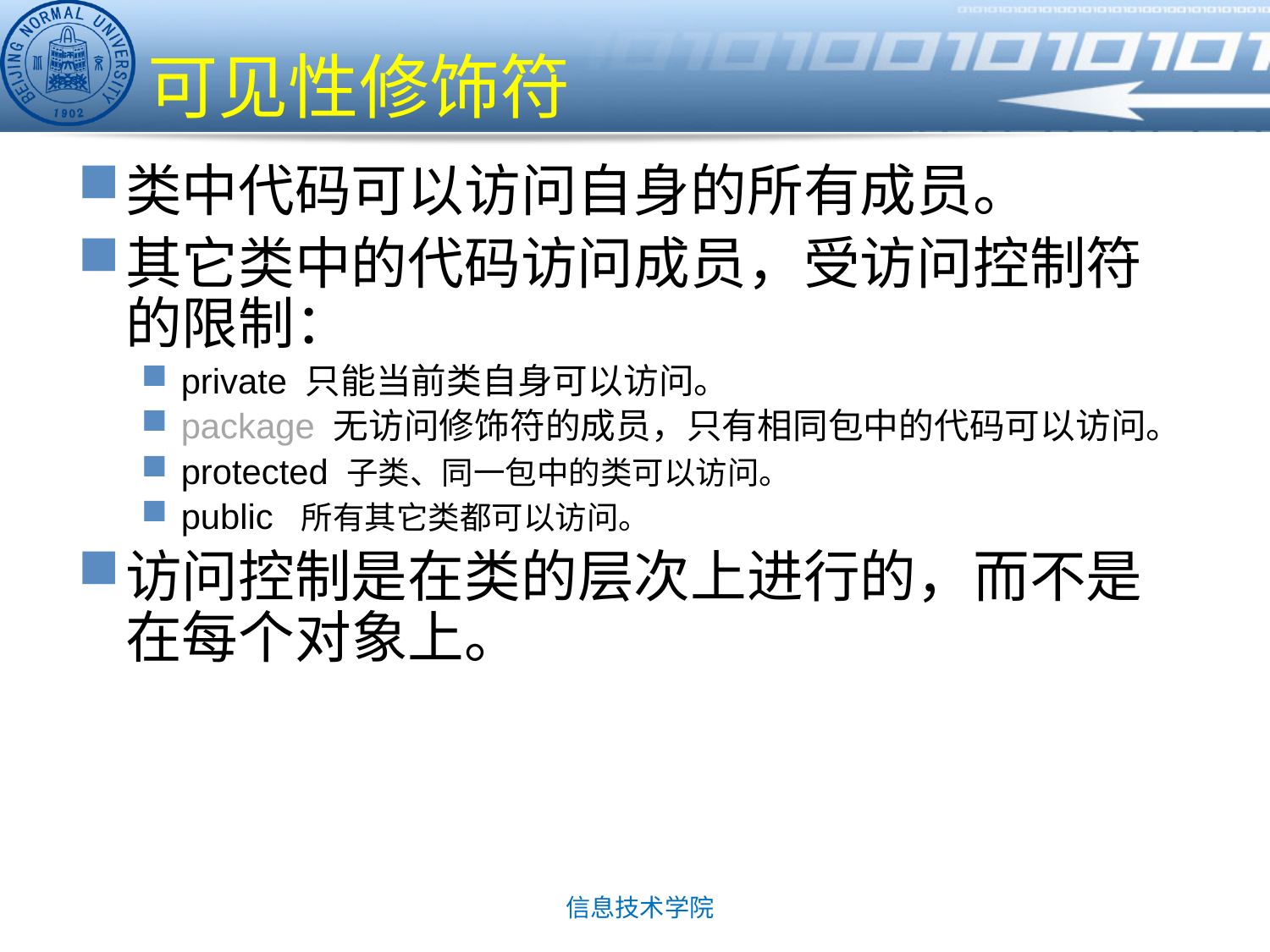

# 可见性修饰符
类中代码可以访问自身的所有成员。
其它类中的代码访问成员，受访问控制符的限制：
private 只能当前类自身可以访问。
package 无访问修饰符的成员，只有相同包中的代码可以访问。
protected 子类、同一包中的类可以访问。
public  所有其它类都可以访问。
访问控制是在类的层次上进行的，而不是在每个对象上。

26